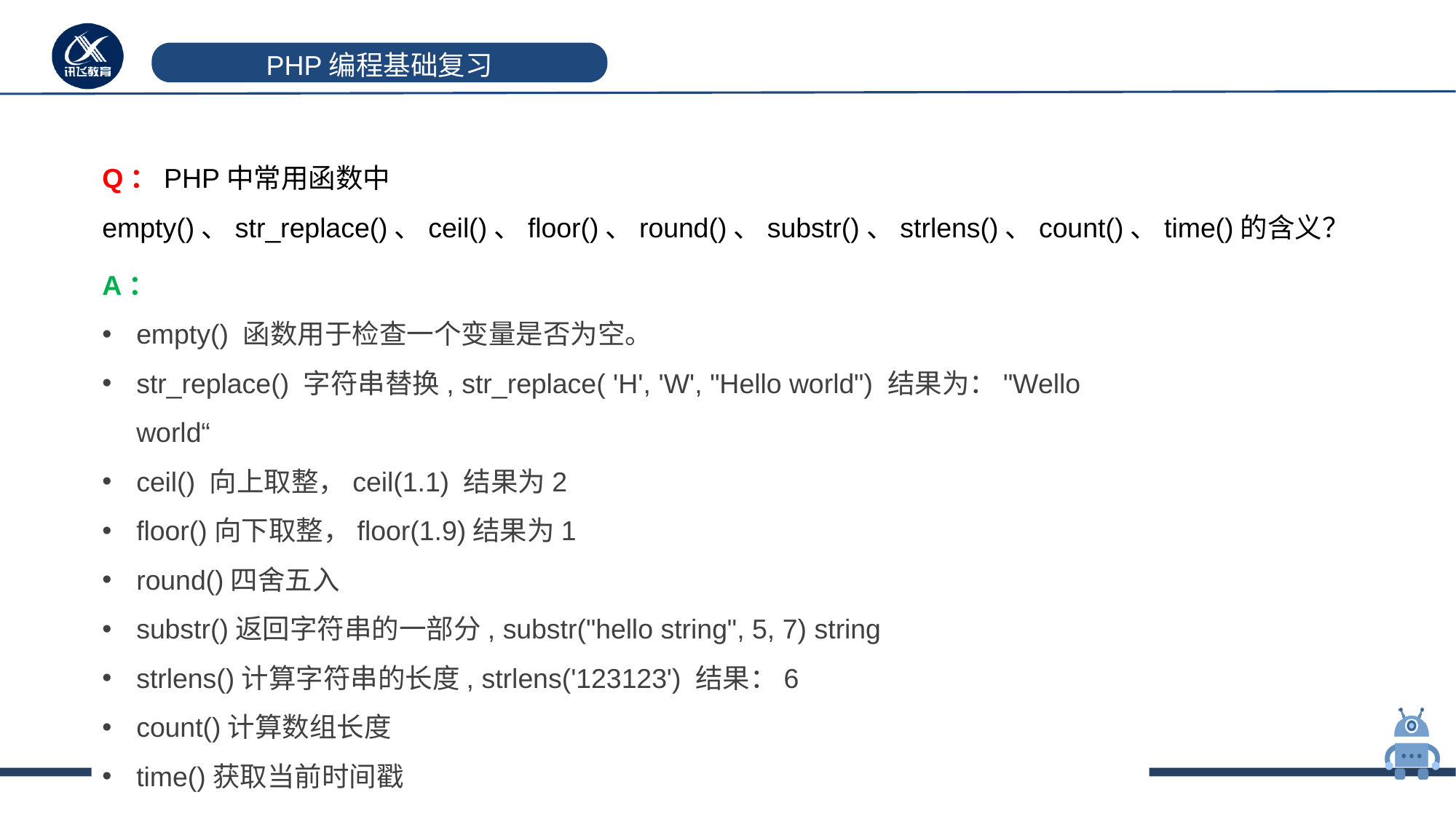

# PHP编程基础复习
Q：PHP中常用函数中empty()、str_replace()、ceil()、floor()、round()、substr()、strlens()、count()、time()的含义？
A：
empty() 函数用于检查一个变量是否为空。
str_replace() 字符串替换, str_replace( 'H', 'W', "Hello world") 结果为："Wello world“
ceil() 向上取整，ceil(1.1) 结果为2
floor()向下取整，floor(1.9)结果为1
round()四舍五入
substr()返回字符串的一部分, substr("hello string", 5, 7) string
strlens()计算字符串的长度, strlens('123123') 结果：6
count()计算数组长度
time()获取当前时间戳